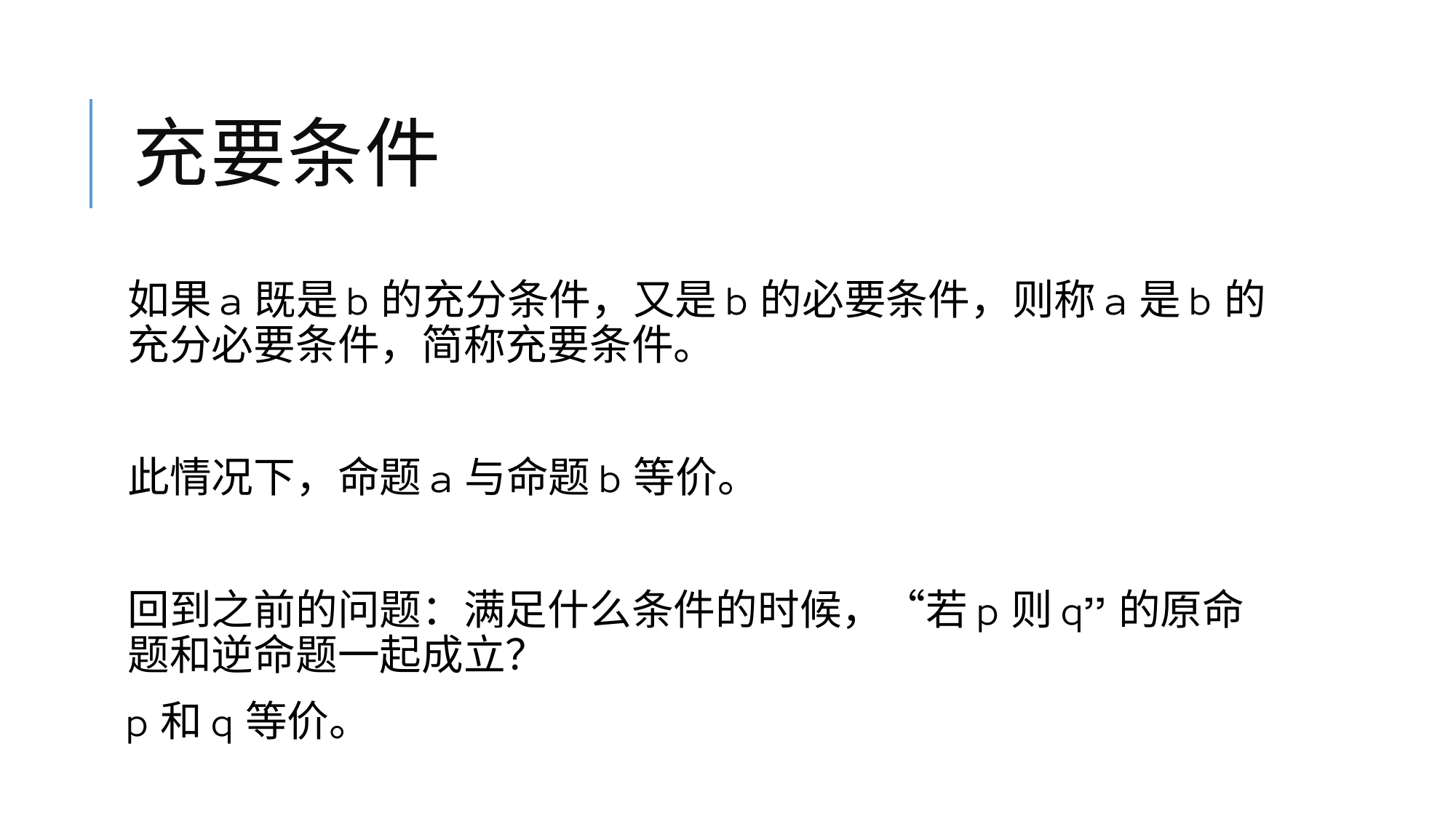

# 充要条件
如果a既是b的充分条件，又是b的必要条件，则称a是b的充分必要条件，简称充要条件。

此情况下，命题a与命题b等价。

回到之前的问题：满足什么条件的时候，“若p则q”的原命题和逆命题一起成立？
p和q等价。